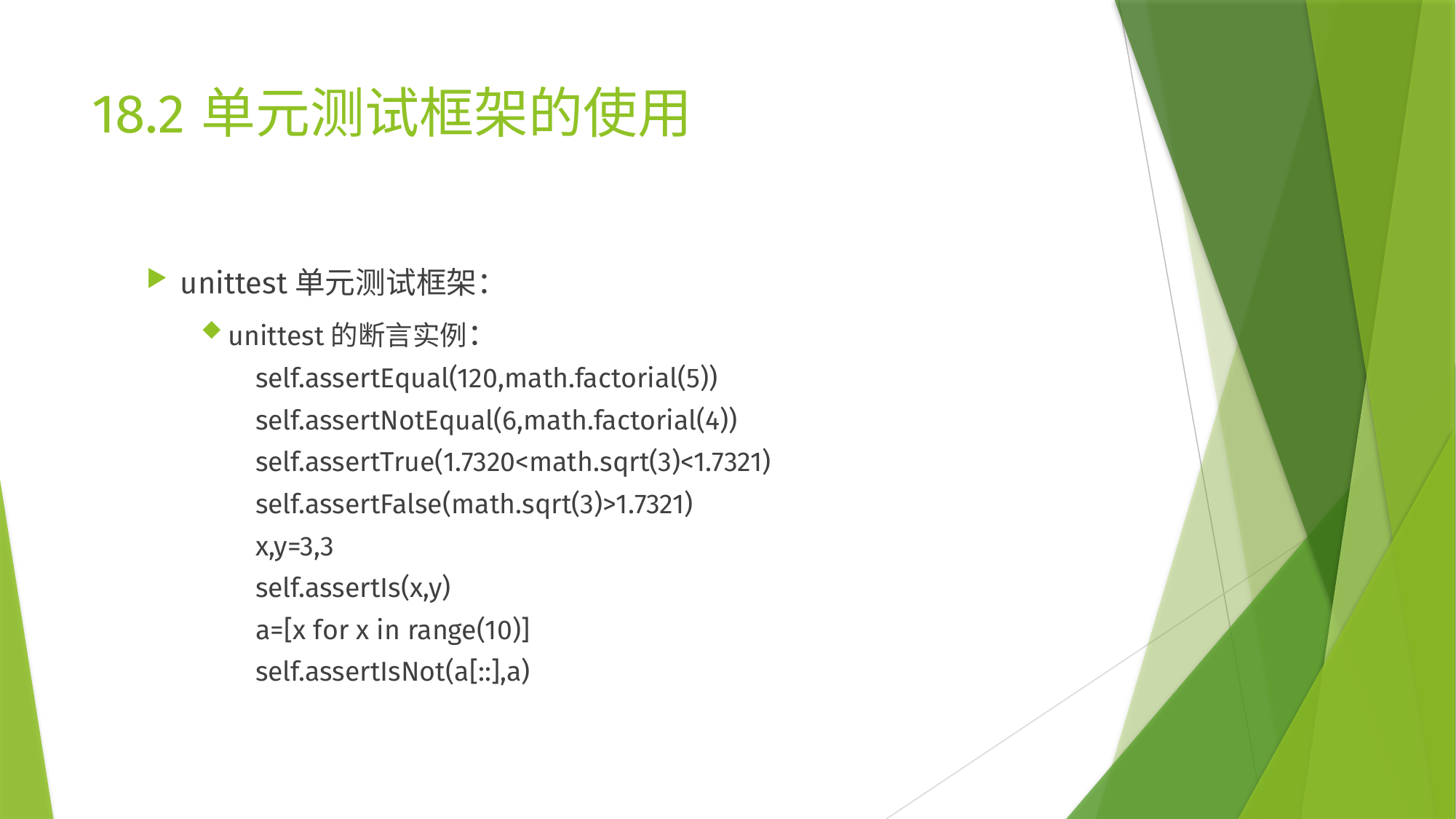

# 18.2	单元测试框架的使用
unittest单元测试框架：
unittest的断言实例：
self.assertEqual(120,math.factorial(5))
self.assertNotEqual(6,math.factorial(4))
self.assertTrue(1.7320<math.sqrt(3)<1.7321)
self.assertFalse(math.sqrt(3)>1.7321)
x,y=3,3
self.assertIs(x,y)
a=[x for x in range(10)]
self.assertIsNot(a[::],a)